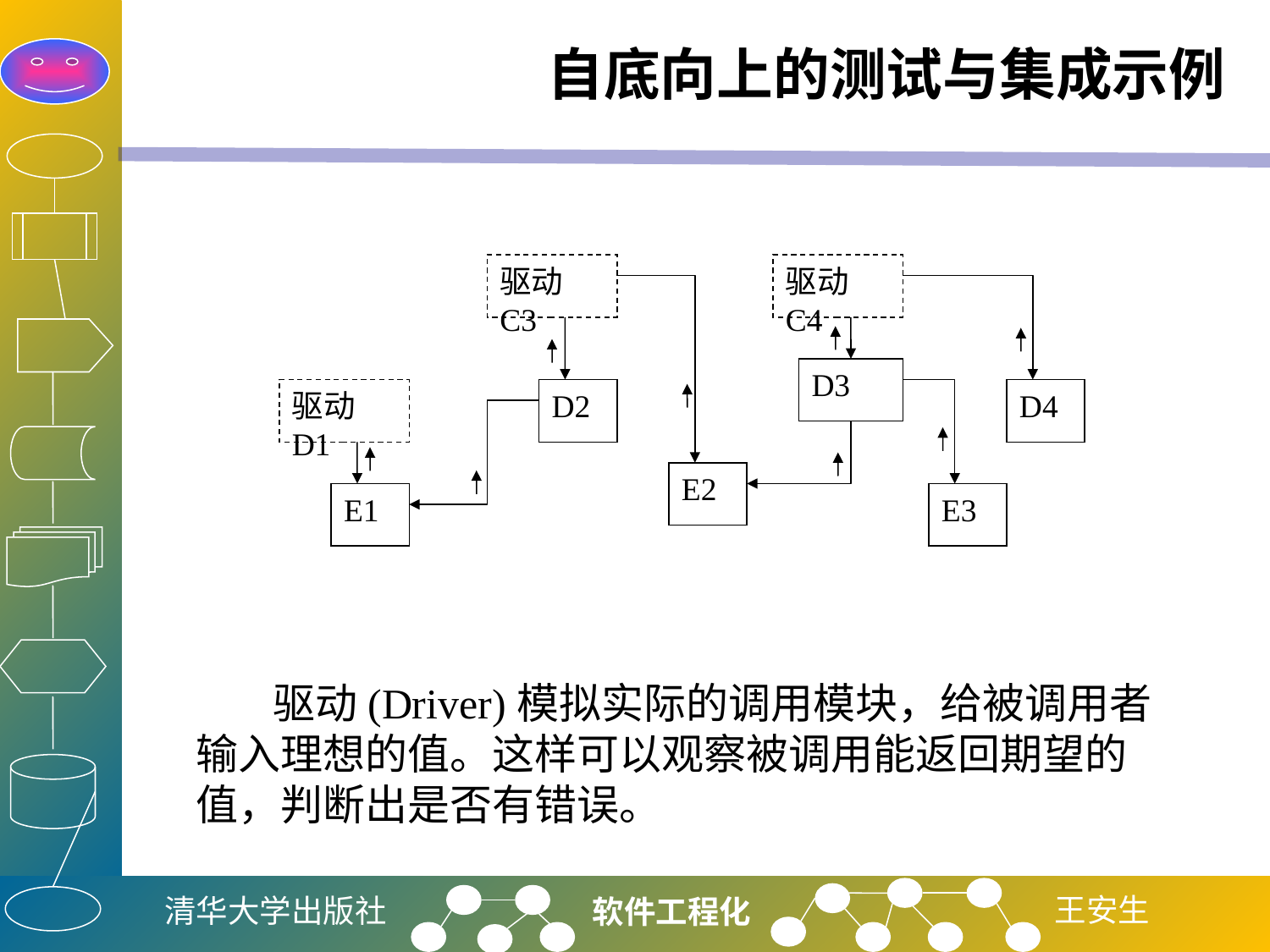

# 自底向上的测试与集成示例

驱动C3
驱动C4

D3
驱动D1
D2

D4

E2
E1
E3

       驱动(Driver)模拟实际的调用模块，给被调用者输入理想的值。这样可以观察被调用能返回期望的值，判断出是否有错误。